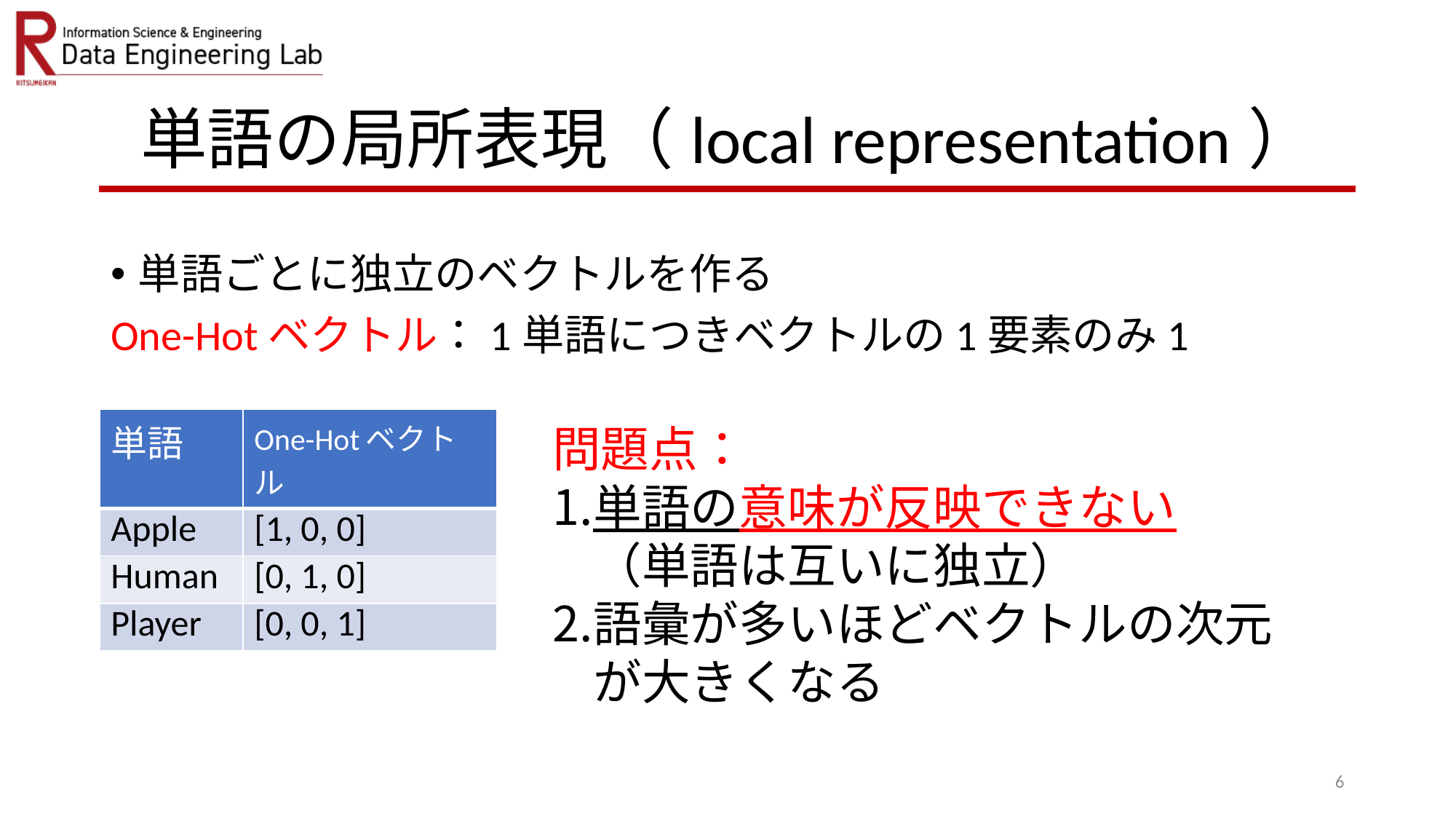

# 単語の局所表現（local representation）
単語ごとに独立のベクトルを作る
One-Hotベクトル：1単語につきベクトルの1要素のみ1
| 単語 | One-Hotベクトル |
| --- | --- |
| Apple | [1, 0, 0] |
| Human | [0, 1, 0] |
| Player | [0, 0, 1] |
問題点：
単語の意味が反映できない
（単語は互いに独立）
語彙が多いほどベクトルの次元が大きくなる
6